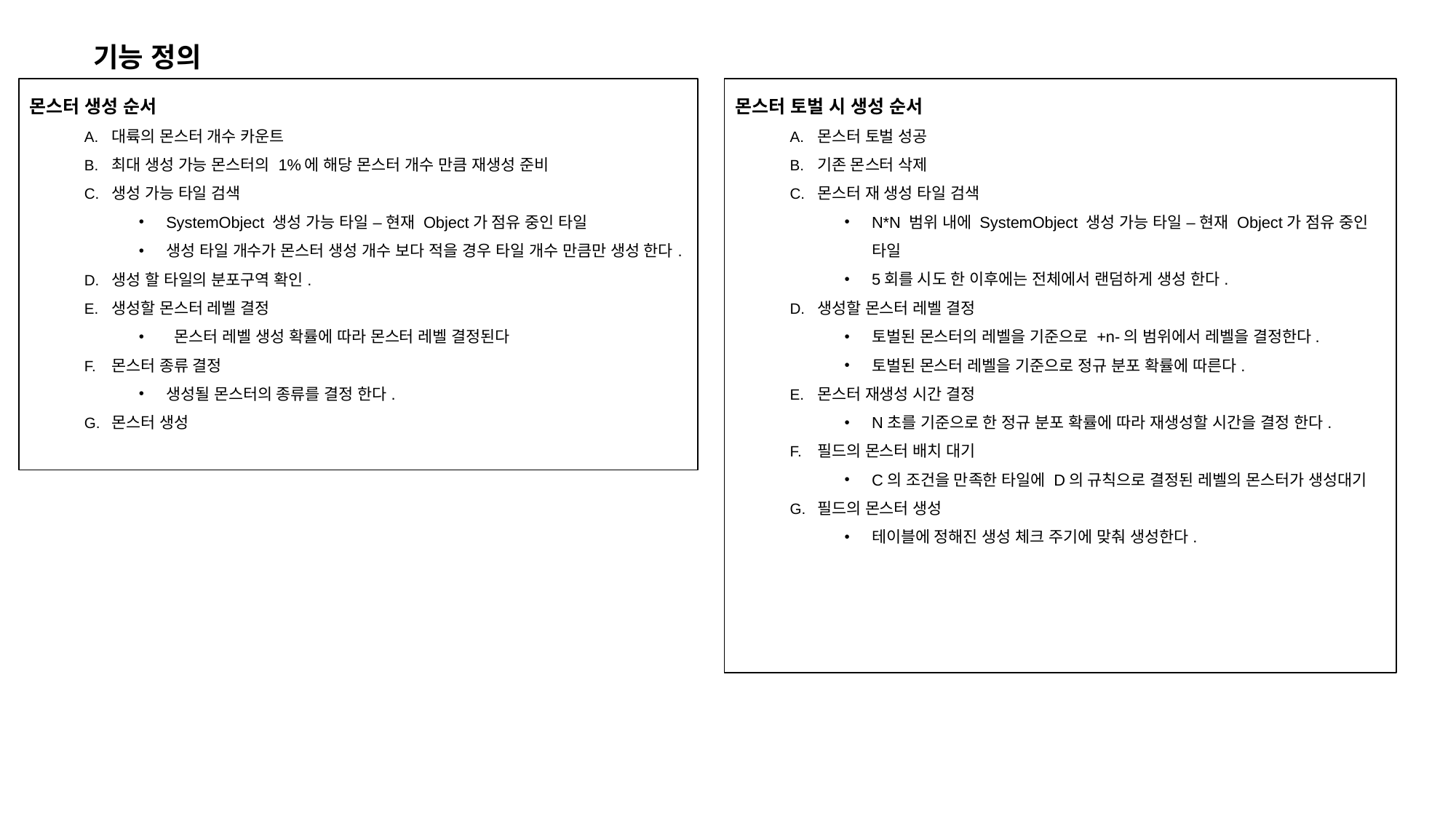

기능 정의
몬스터 생성 순서
대륙의 몬스터 개수 카운트
최대 생성 가능 몬스터의 1%에 해당 몬스터 개수 만큼 재생성 준비
생성 가능 타일 검색
SystemObject 생성 가능 타일 – 현재 Object가 점유 중인 타일
생성 타일 개수가 몬스터 생성 개수 보다 적을 경우 타일 개수 만큼만 생성 한다.
생성 할 타일의 분포구역 확인.
생성할 몬스터 레벨 결정
 몬스터 레벨 생성 확률에 따라 몬스터 레벨 결정된다
몬스터 종류 결정
생성될 몬스터의 종류를 결정 한다.
몬스터 생성
몬스터 토벌 시 생성 순서
몬스터 토벌 성공
기존 몬스터 삭제
몬스터 재 생성 타일 검색
N*N 범위 내에 SystemObject 생성 가능 타일 – 현재 Object가 점유 중인 타일
5회를 시도 한 이후에는 전체에서 랜덤하게 생성 한다.
생성할 몬스터 레벨 결정
토벌된 몬스터의 레벨을 기준으로 +n-의 범위에서 레벨을 결정한다.
토벌된 몬스터 레벨을 기준으로 정규 분포 확률에 따른다.
몬스터 재생성 시간 결정
N초를 기준으로 한 정규 분포 확률에 따라 재생성할 시간을 결정 한다.
필드의 몬스터 배치 대기
C의 조건을 만족한 타일에 D의 규칙으로 결정된 레벨의 몬스터가 생성대기
필드의 몬스터 생성
테이블에 정해진 생성 체크 주기에 맞춰 생성한다.